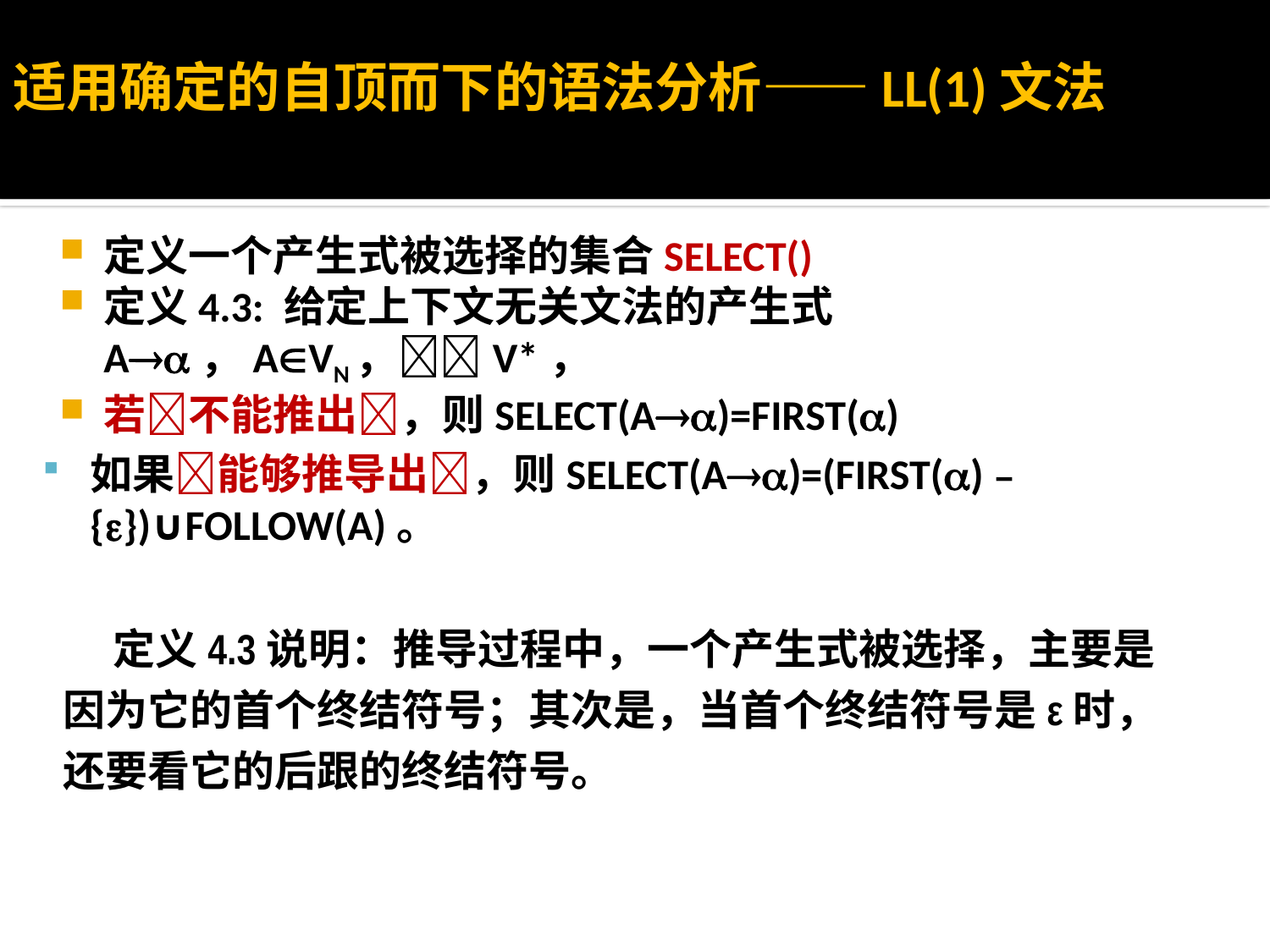

适用确定的自顶而下的语法分析——LL(1)文法
定义一个产生式被选择的集合SELECT()
定义4.3: 给定上下文无关文法的产生式A→α，A∈VN，α∈V*，
若α不能推出ε，则SELECT(A→α)=FIRST(α)
如果α能够推导出ε，则SELECT(A→α)=(FIRST(α)﹣{ε})∪FOLLOW(A)。

定义4.3说明：推导过程中，一个产生式被选择，主要是因为它的首个终结符号；其次是，当首个终结符号是ε时，还要看它的后跟的终结符号。